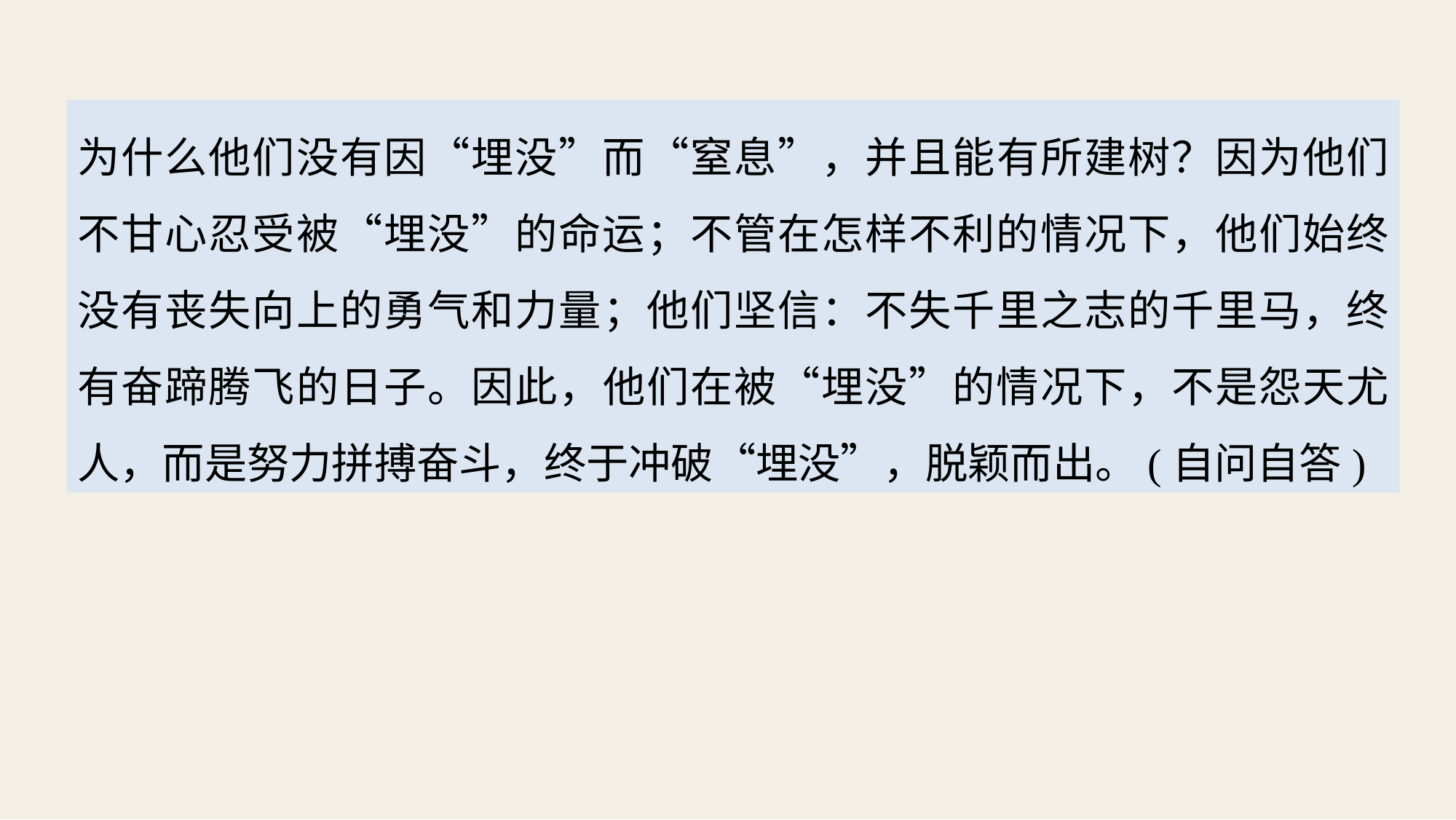

为什么他们没有因“埋没”而“窒息”，并且能有所建树？因为他们不甘心忍受被“埋没”的命运；不管在怎样不利的情况下，他们始终没有丧失向上的勇气和力量；他们坚信：不失千里之志的千里马，终有奋蹄腾飞的日子。因此，他们在被“埋没”的情况下，不是怨天尤人，而是努力拼搏奋斗，终于冲破“埋没”，脱颖而出。(自问自答)